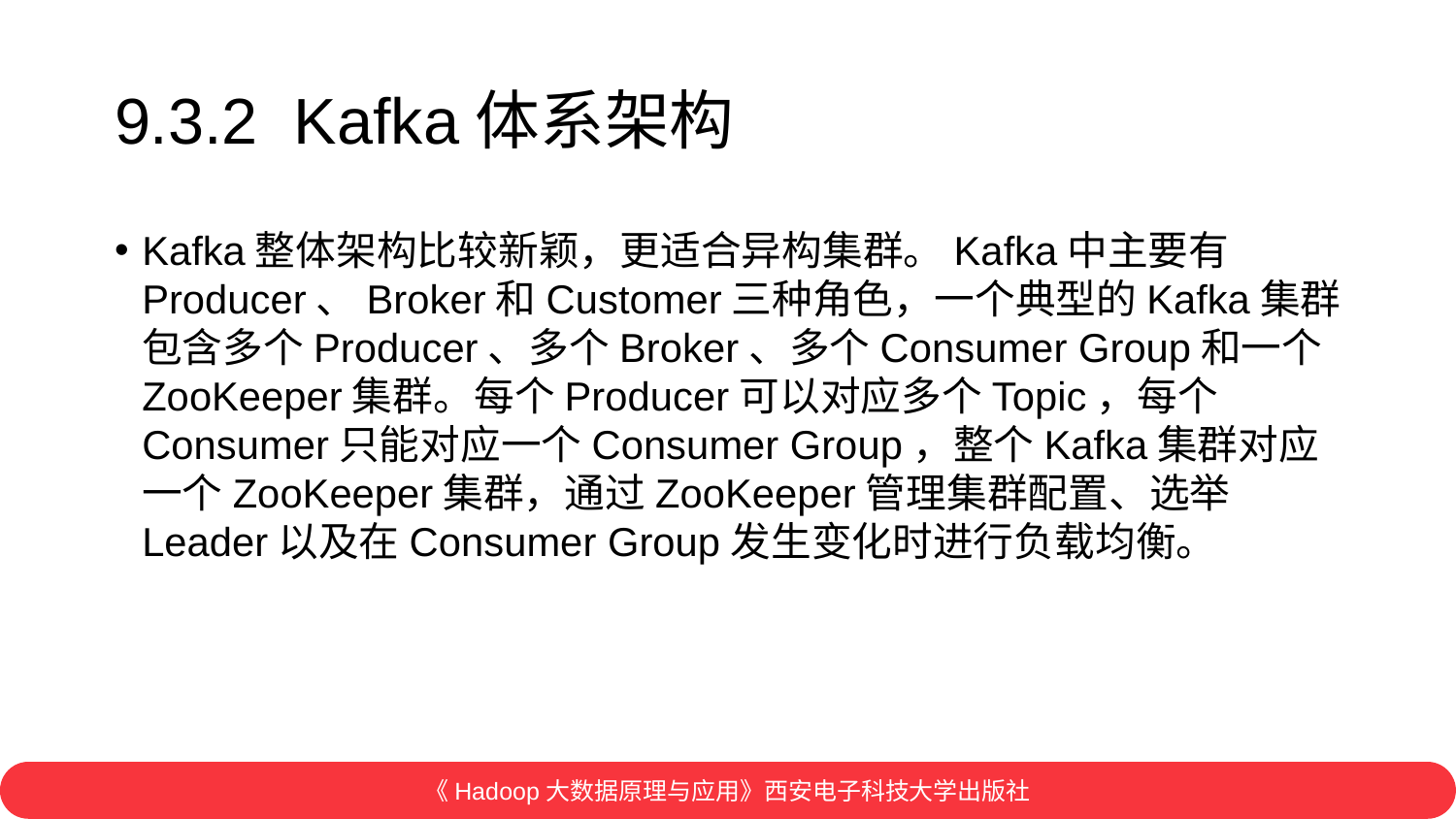

# 9.3.2  Kafka体系架构
Kafka整体架构比较新颖，更适合异构集群。Kafka中主要有Producer、Broker和Customer三种角色，一个典型的Kafka集群包含多个Producer、多个Broker、多个Consumer Group和一个ZooKeeper集群。每个Producer可以对应多个Topic，每个Consumer只能对应一个Consumer Group，整个Kafka集群对应一个ZooKeeper集群，通过ZooKeeper管理集群配置、选举Leader以及在Consumer Group发生变化时进行负载均衡。